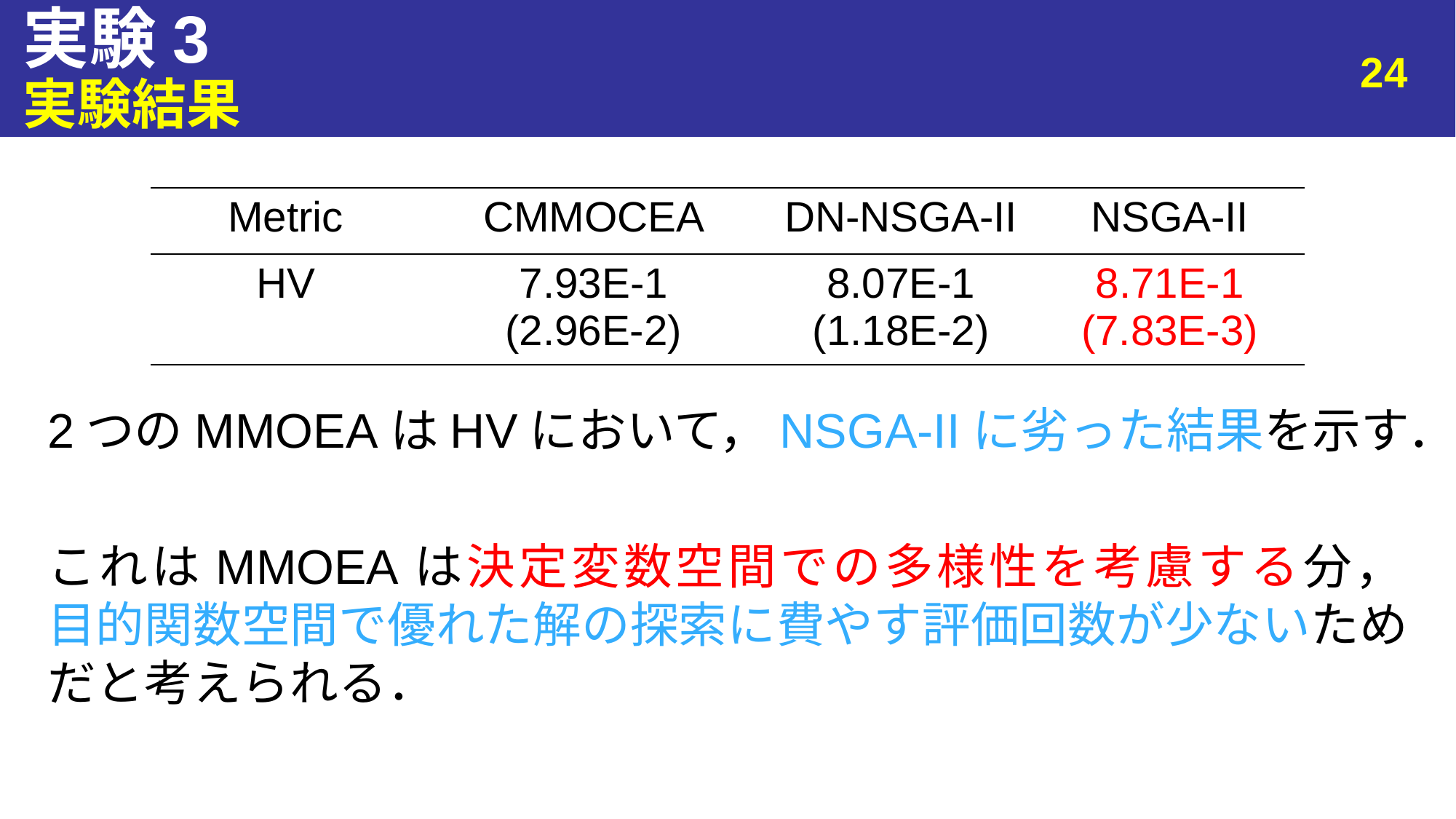

# 実験3
24
実験結果
| Metric | CMMOCEA | DN-NSGA-II | NSGA-II |
| --- | --- | --- | --- |
| HV | 7.93E-1 (2.96E-2) | 8.07E-1 (1.18E-2) | 8.71E-1 (7.83E-3) |
2つのMMOEAはHVにおいて，NSGA-IIに劣った結果を示す．

これはMMOEAは決定変数空間での多様性を考慮する分，
目的関数空間で優れた解の探索に費やす評価回数が少ないためだと考えられる．